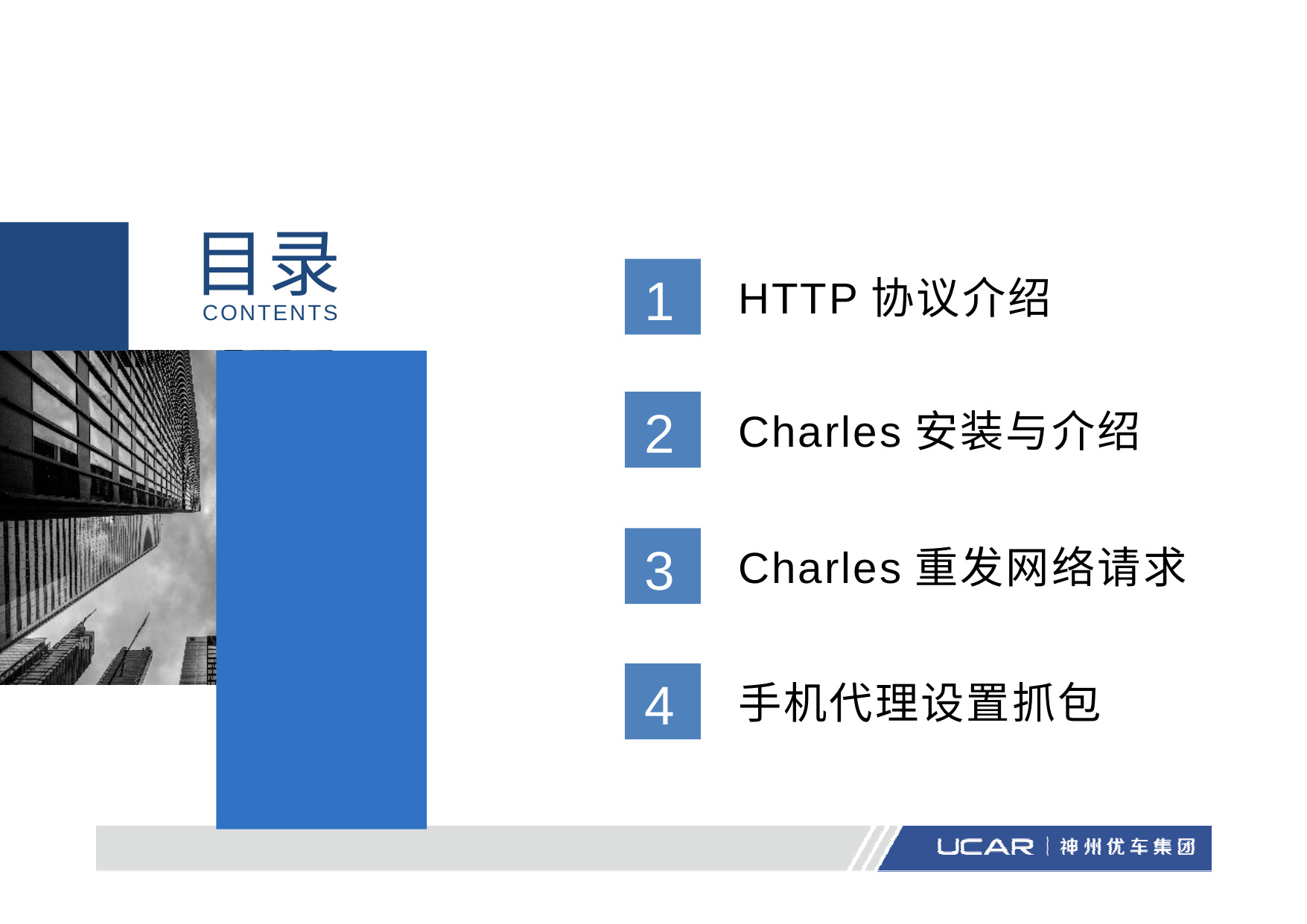

目录

1
HTTP协议介绍
CONTENTS

2
Charles安装与介绍

3
Charles重发网络请求

4
手机代理设置抓包